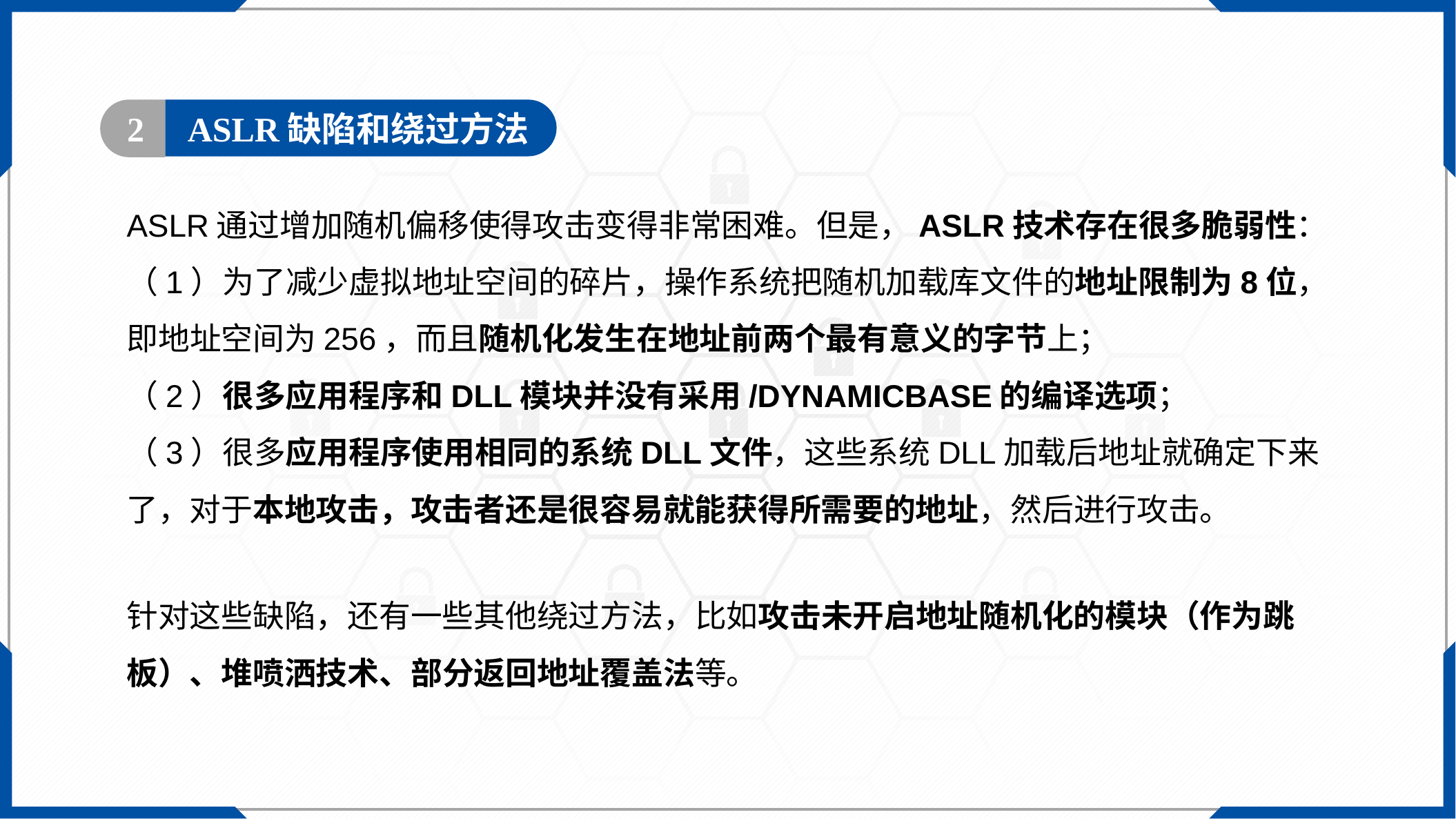

2
ASLR缺陷和绕过方法
ASLR通过增加随机偏移使得攻击变得非常困难。但是，ASLR技术存在很多脆弱性：（1）为了减少虚拟地址空间的碎片，操作系统把随机加载库文件的地址限制为8位，即地址空间为256，而且随机化发生在地址前两个最有意义的字节上；
（2）很多应用程序和DLL模块并没有采用/DYNAMICBASE的编译选项；
（3）很多应用程序使用相同的系统DLL文件，这些系统DLL加载后地址就确定下来了，对于本地攻击，攻击者还是很容易就能获得所需要的地址，然后进行攻击。
针对这些缺陷，还有一些其他绕过方法，比如攻击未开启地址随机化的模块（作为跳板）、堆喷洒技术、部分返回地址覆盖法等。